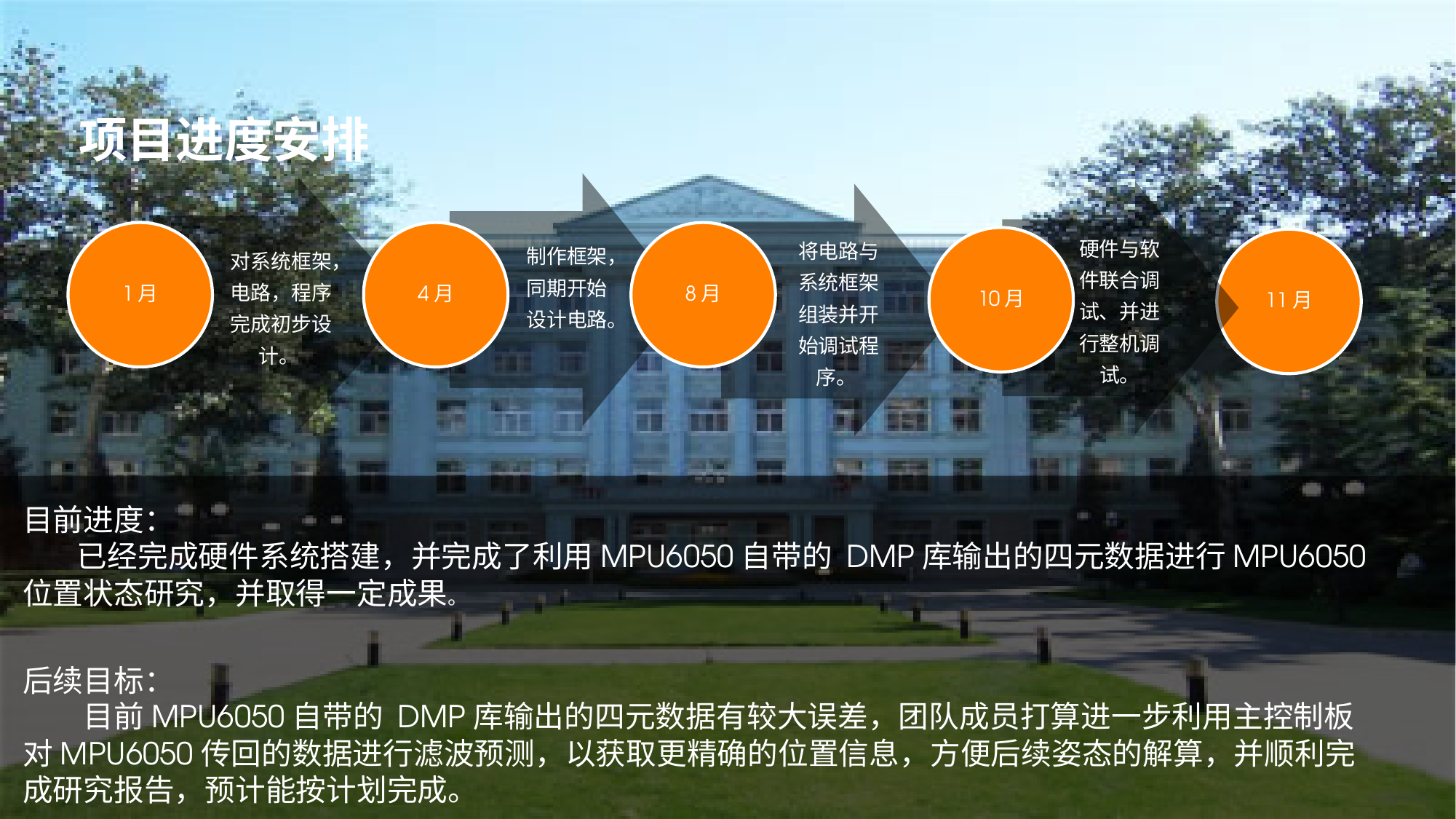

项目进度安排
制作框架，同期开始设计电路。
对系统框架，电路，程序完成初步设计。
硬件与软件联合调试、并进行整机调试。
将电路与系统框架组装并开始调试程序。
1月
4月
8月
10月
11月

目前进度：
       已经完成硬件系统搭建，并完成了利用MPU6050自带的 DMP库输出的四元数据进行MPU6050位置状态研究，并取得一定成果。

后续目标：
        目前MPU6050自带的 DMP库输出的四元数据有较大误差，团队成员打算进一步利用主控制板对MPU6050传回的数据进行滤波预测，以获取更精确的位置信息，方便后续姿态的解算，并顺利完成研究报告，预计能按计划完成。